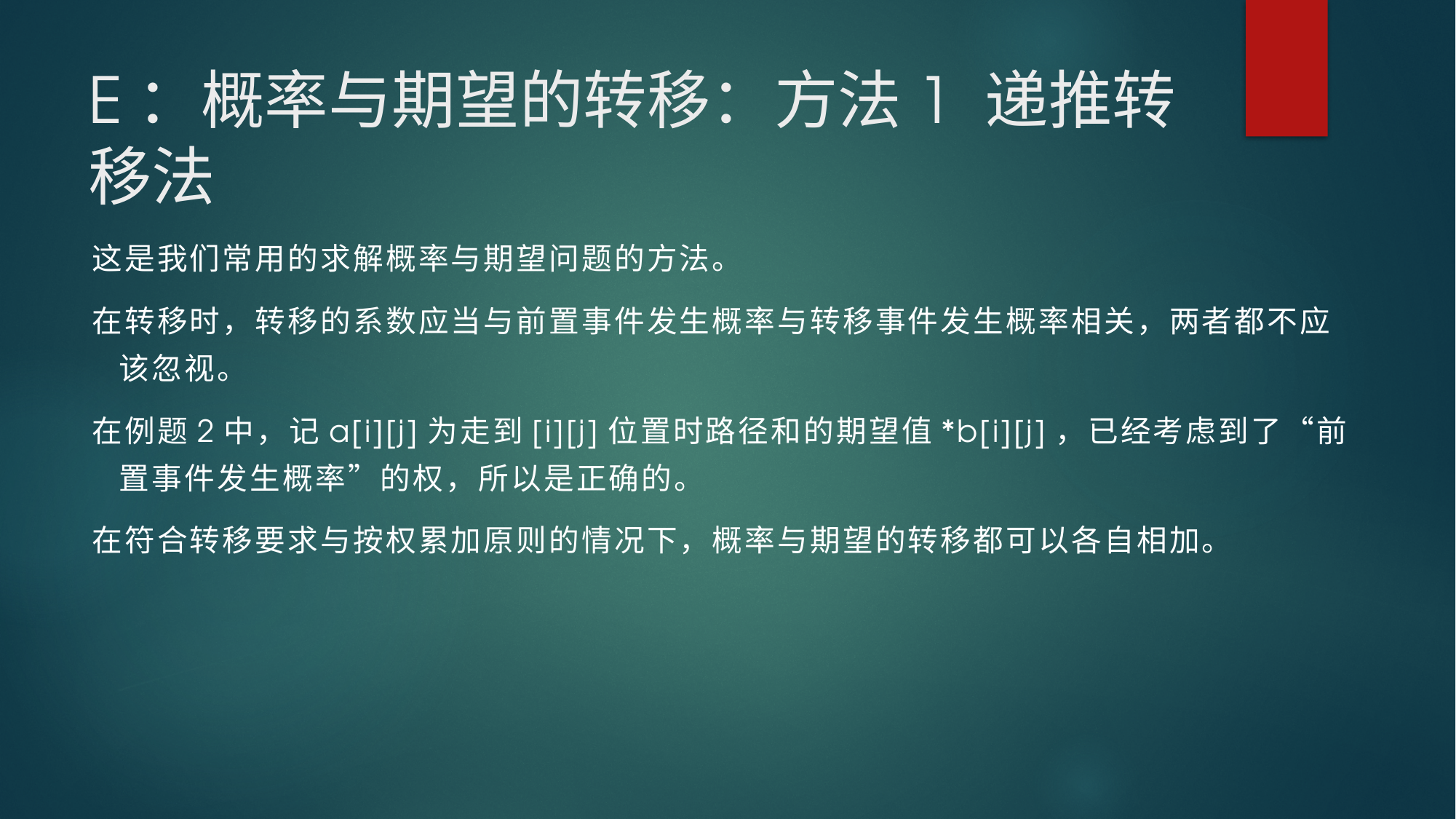

# E：概率与期望的转移：方法1 递推转移法
这是我们常用的求解概率与期望问题的方法。
在转移时，转移的系数应当与前置事件发生概率与转移事件发生概率相关，两者都不应该忽视。
在例题2中，记a[i][j]为走到[i][j]位置时路径和的期望值*b[i][j]，已经考虑到了“前置事件发生概率”的权，所以是正确的。
在符合转移要求与按权累加原则的情况下，概率与期望的转移都可以各自相加。